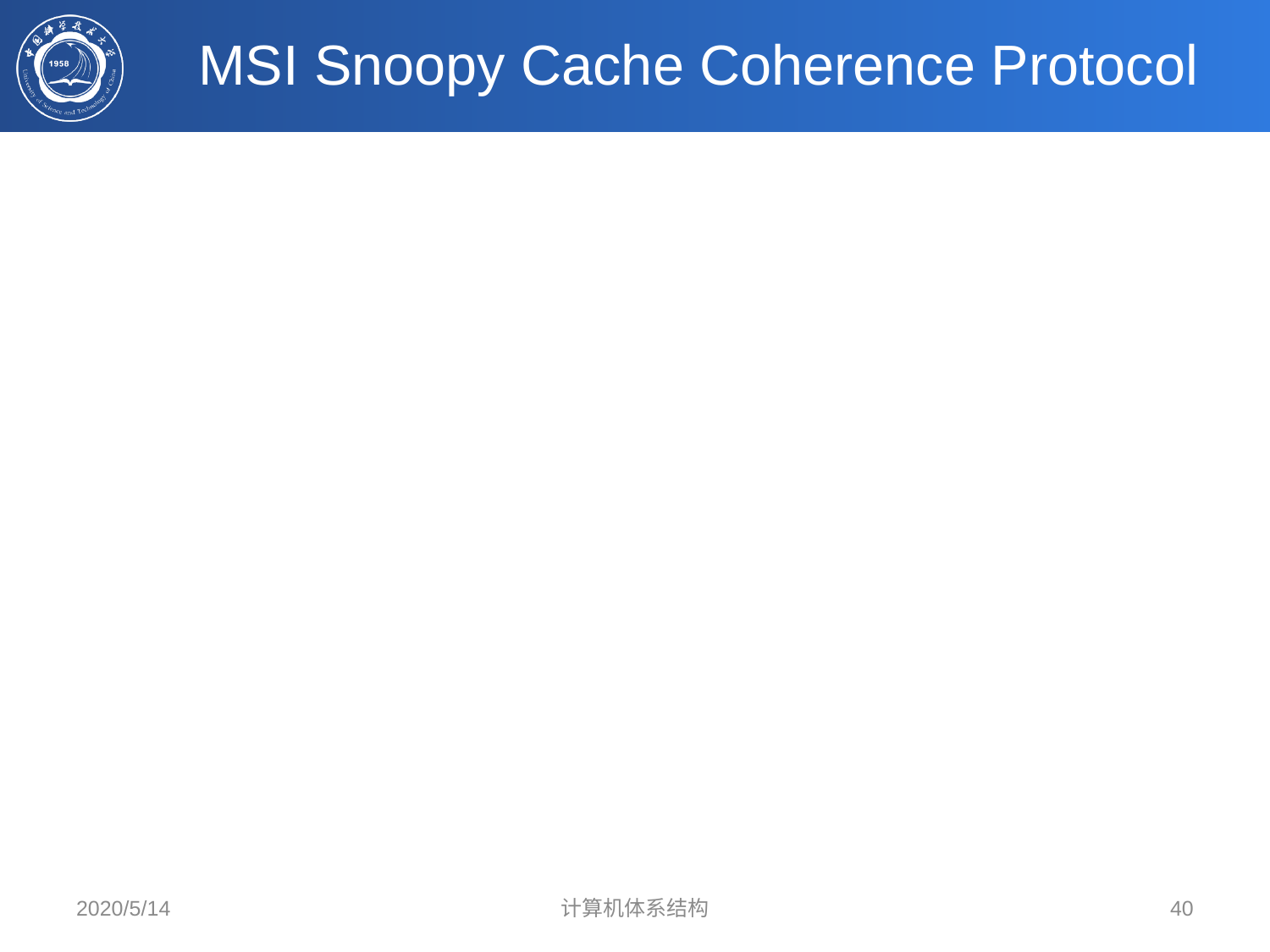

# MSI Snoopy Cache Coherence Protocol
2020/5/14
计算机体系结构
40